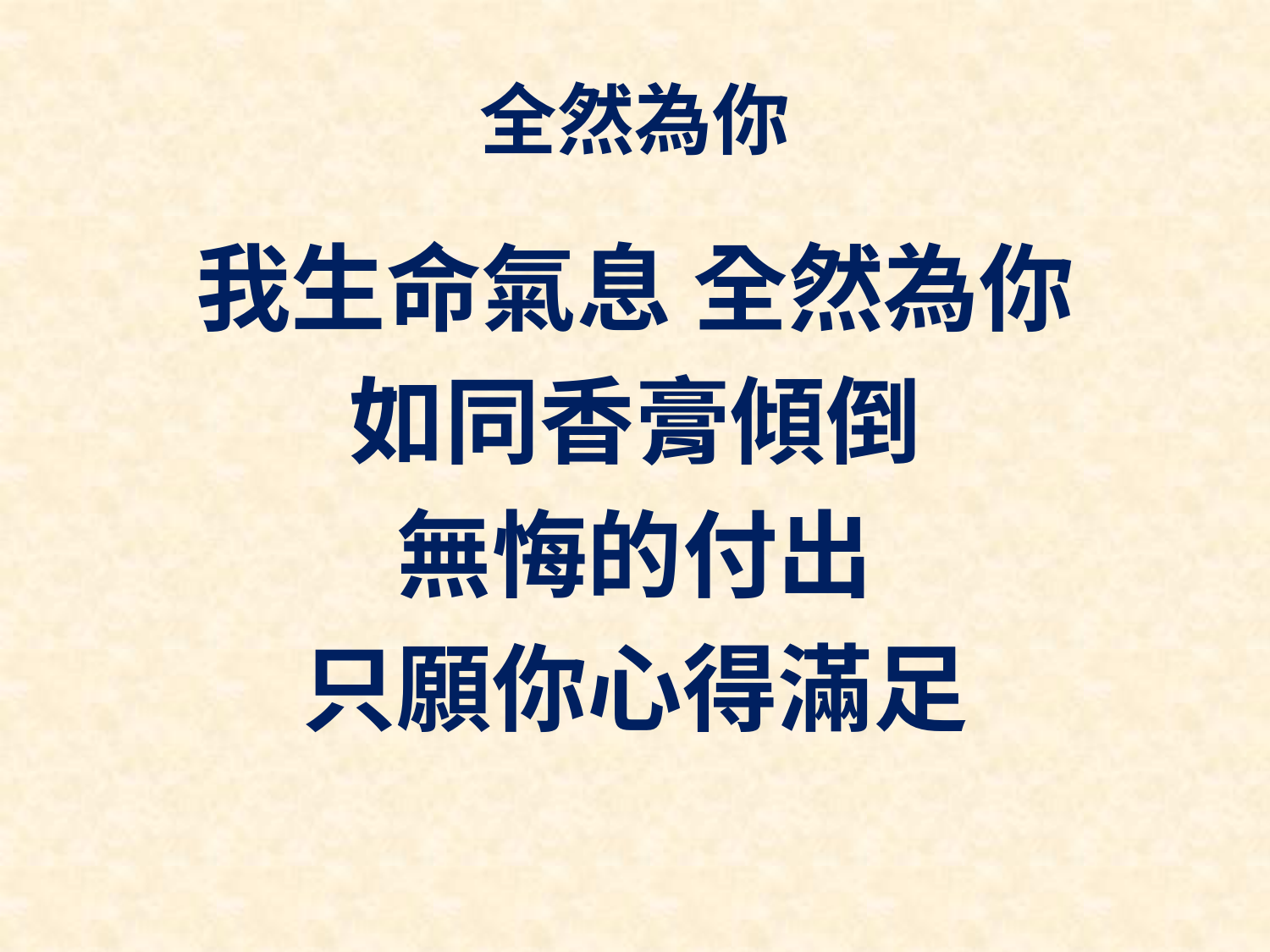

# 全然為你
我生命氣息 全然為你
如同香膏傾倒
無悔的付出
只願你心得滿足